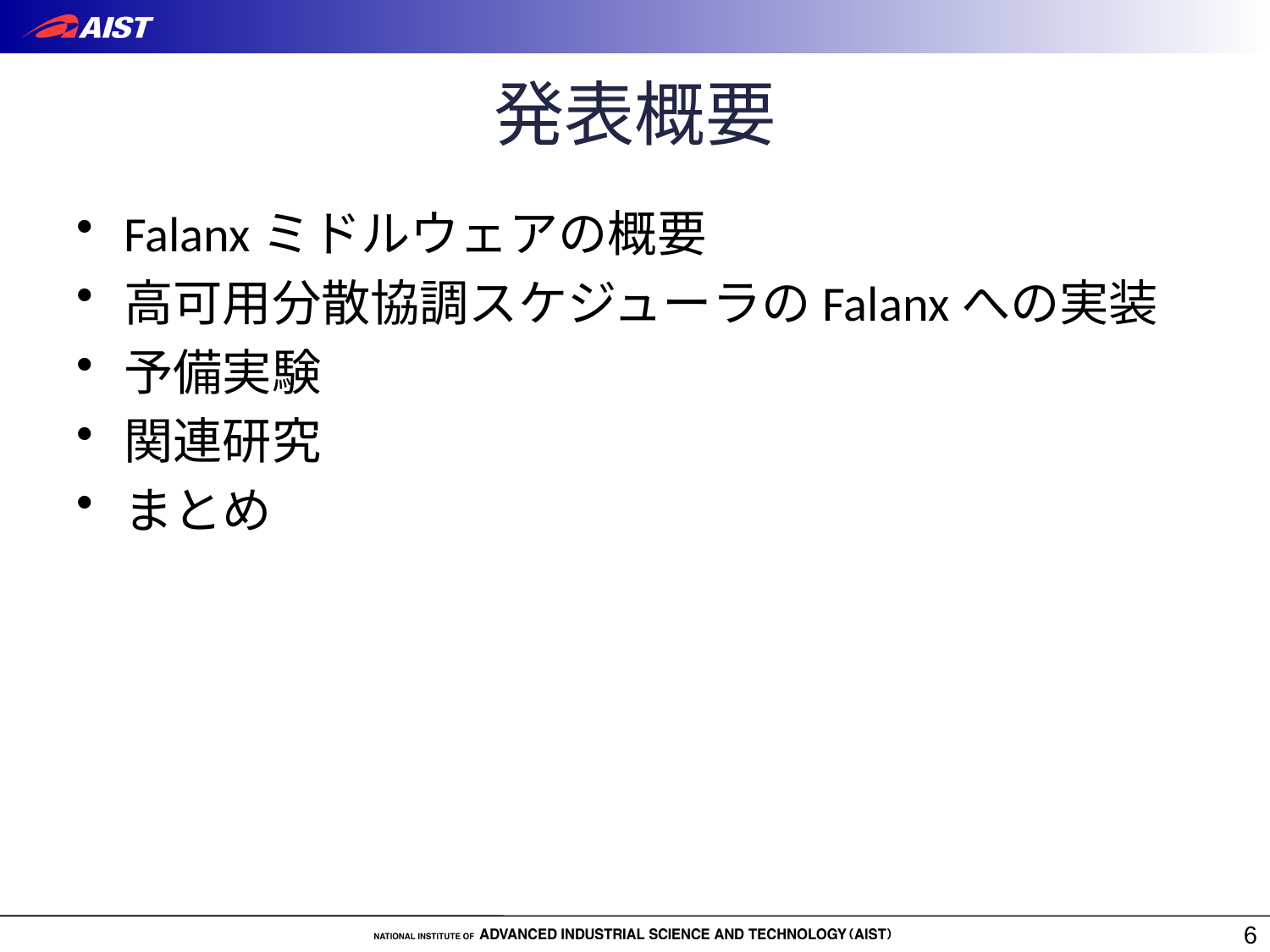

# 発表概要
Falanxミドルウェアの概要
高可用分散協調スケジューラのFalanxへの実装
予備実験
関連研究
まとめ

6